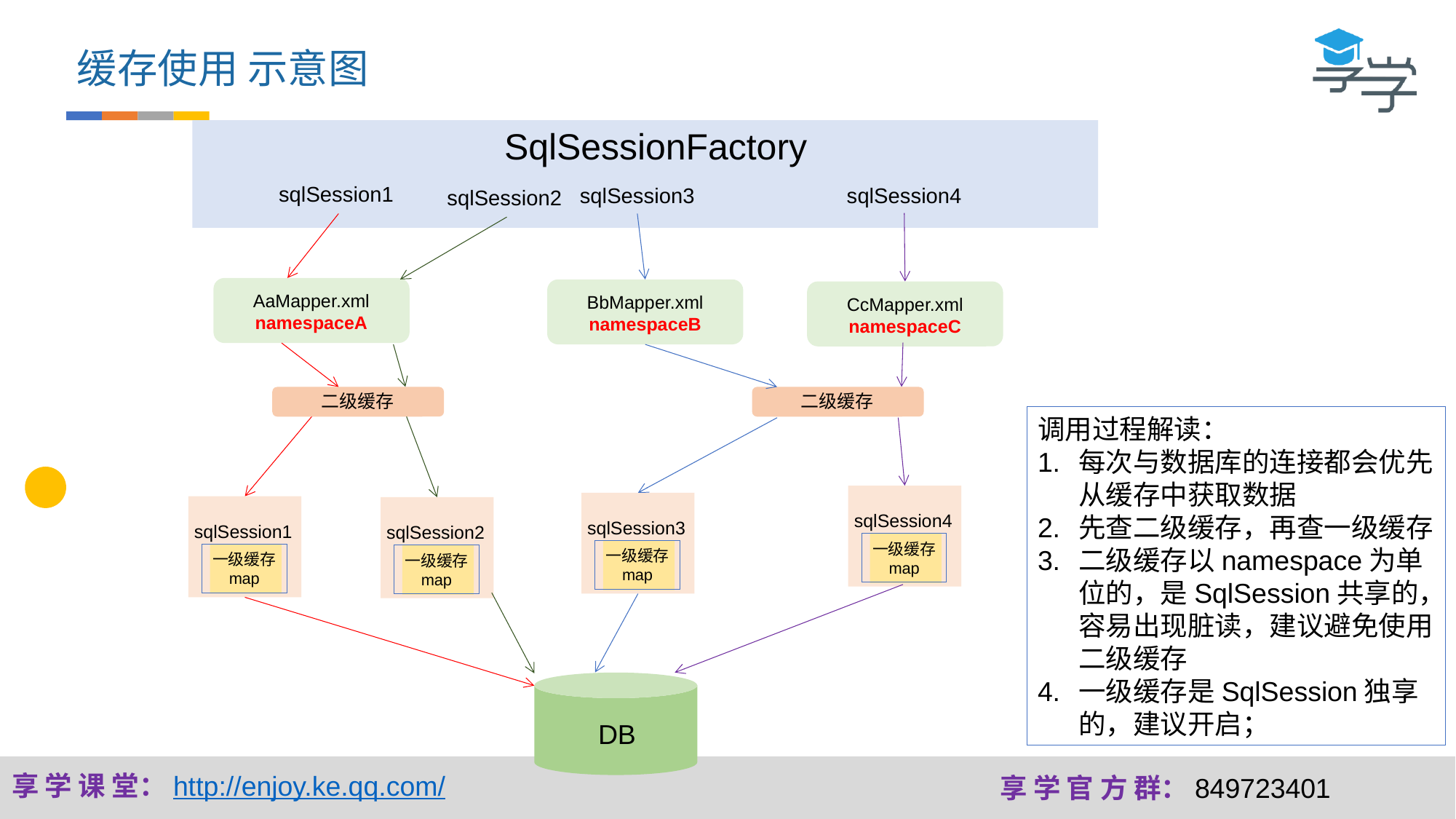

缓存使用 示意图

SqlSessionFactory

sqlSession1
sqlSession3
sqlSession4
sqlSession2

AaMapper.xml
namespaceA

BbMapper.xml
namespaceB

CcMapper.xml
namespaceC
二级缓存

二级缓存

sqlSession4
一级缓存
map

sqlSession3
一级缓存
map

sqlSession1
一级缓存
map

sqlSession2
一级缓存
map

DB
调用过程解读：
每次与数据库的连接都会优先从缓存中获取数据
先查二级缓存，再查一级缓存
二级缓存以namespace为单位的，是SqlSession共享的，容易出现脏读，建议避免使用二级缓存
一级缓存是SqlSession独享的，建议开启；